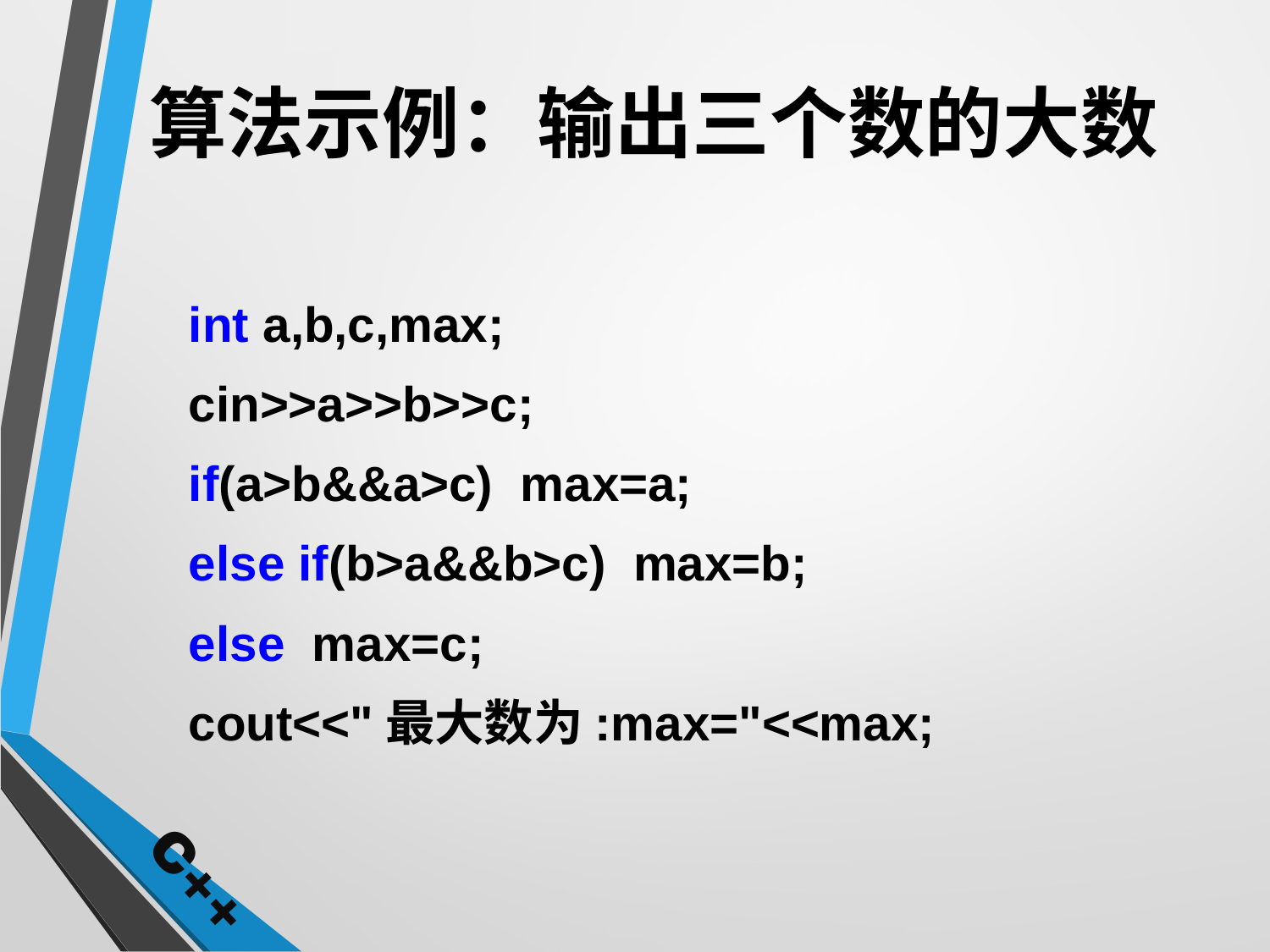

# 算法示例：输出三个数的大数
	int a,b,c,max;
	cin>>a>>b>>c;
	if(a>b&&a>c)  max=a;
	else if(b>a&&b>c)  max=b;
	else  max=c;
	cout<<"最大数为:max="<<max;